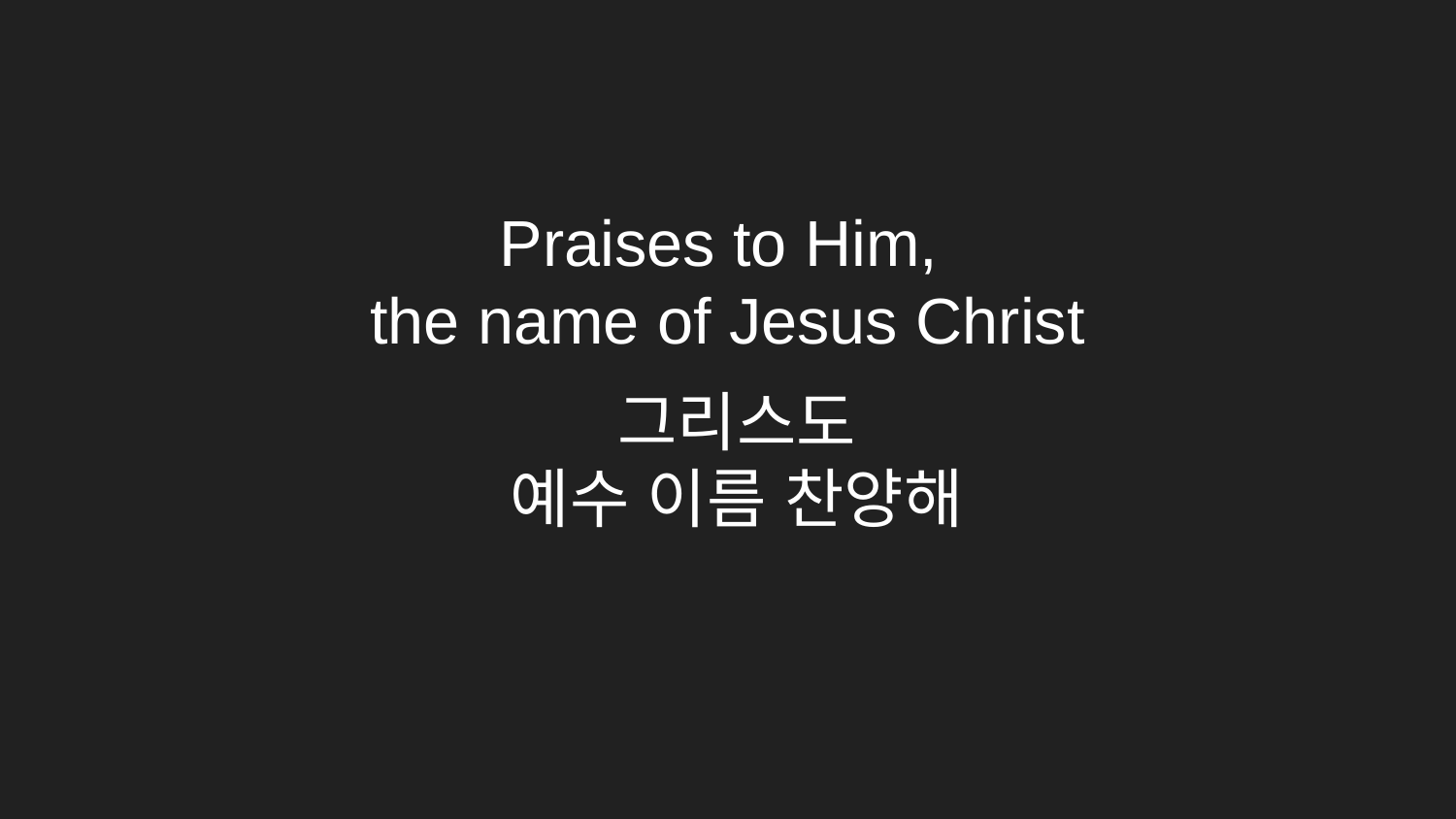

# Praises to Him, the name of Jesus Christ
그리스도
예수 이름 찬양해